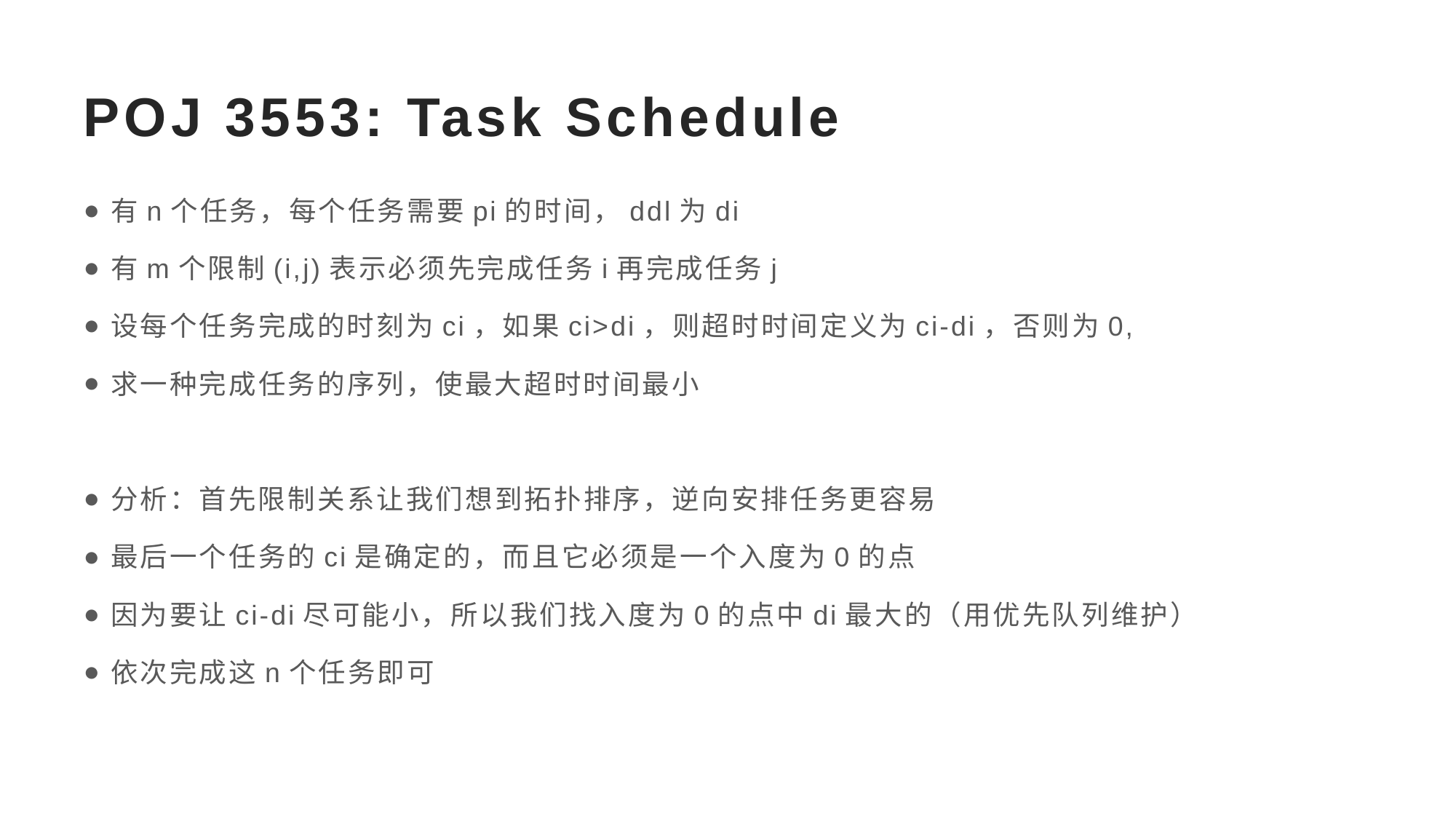

# POJ 3553: Task Schedule
有n个任务，每个任务需要pi的时间，ddl为di
有m个限制(i,j)表示必须先完成任务i再完成任务j
设每个任务完成的时刻为ci，如果ci>di，则超时时间定义为ci-di，否则为0,
求一种完成任务的序列，使最大超时时间最小

分析：首先限制关系让我们想到拓扑排序，逆向安排任务更容易
最后一个任务的ci是确定的，而且它必须是一个入度为0的点
因为要让ci-di尽可能小，所以我们找入度为0的点中di最大的（用优先队列维护）
依次完成这n个任务即可